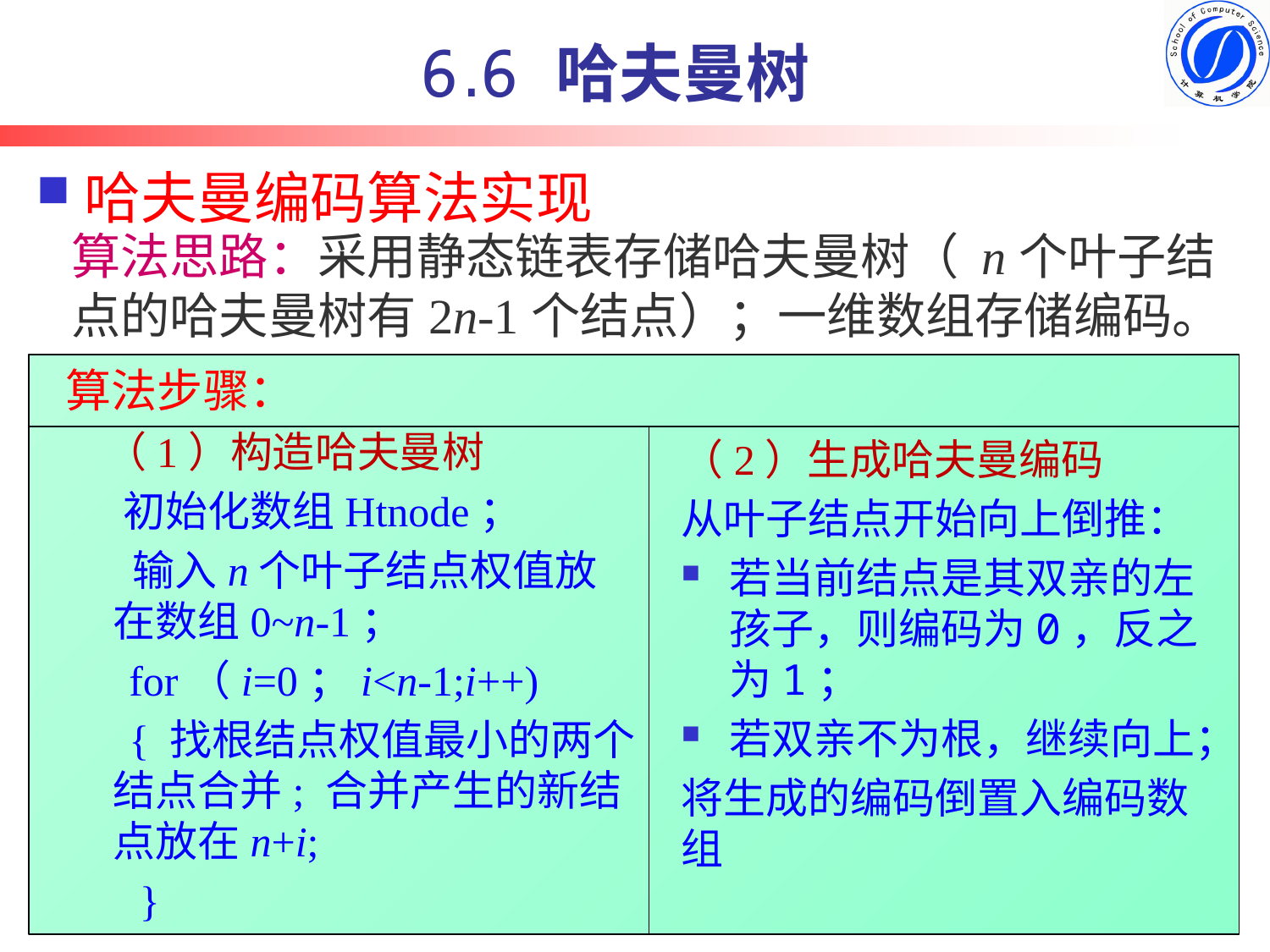

# 6.6 哈夫曼树
哈夫曼编码算法实现
算法思路：采用静态链表存储哈夫曼树（ n个叶子结点的哈夫曼树有2n-1个结点）；一维数组存储编码。

算法步骤：
   （1）构造哈夫曼树
     初始化数组Htnode；
      输入n个叶子结点权值放在数组0~n-1；
      for（i=0；i<n-1;i++)
      { 找根结点权值最小的两个结点合并; 合并产生的新结点放在n+i;
       }
（2）生成哈夫曼编码
从叶子结点开始向上倒推：
若当前结点是其双亲的左孩子，则编码为0，反之为1；
若双亲不为根，继续向上；
将生成的编码倒置入编码数组